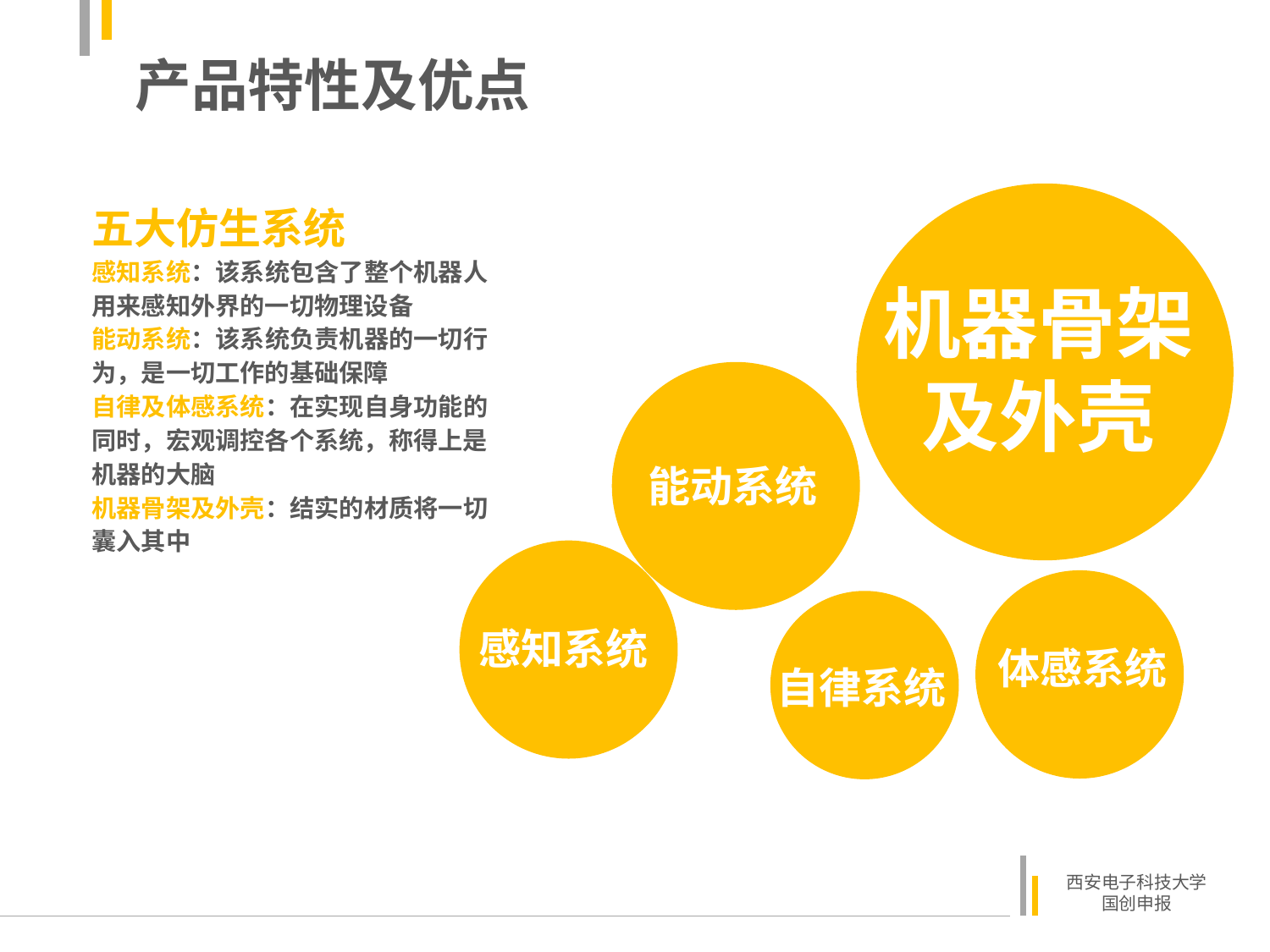

# 产品特性及优点

机器骨架及外壳
五大仿生系统
感知系统：该系统包含了整个机器人用来感知外界的一切物理设备
能动系统：该系统负责机器的一切行为，是一切工作的基础保障
自律及体感系统：在实现自身功能的同时，宏观调控各个系统，称得上是机器的大脑
机器骨架及外壳：结实的材质将一切囊入其中

能动系统

感知系统

体感系统

自律系统
西安电子科技大学
国创申报